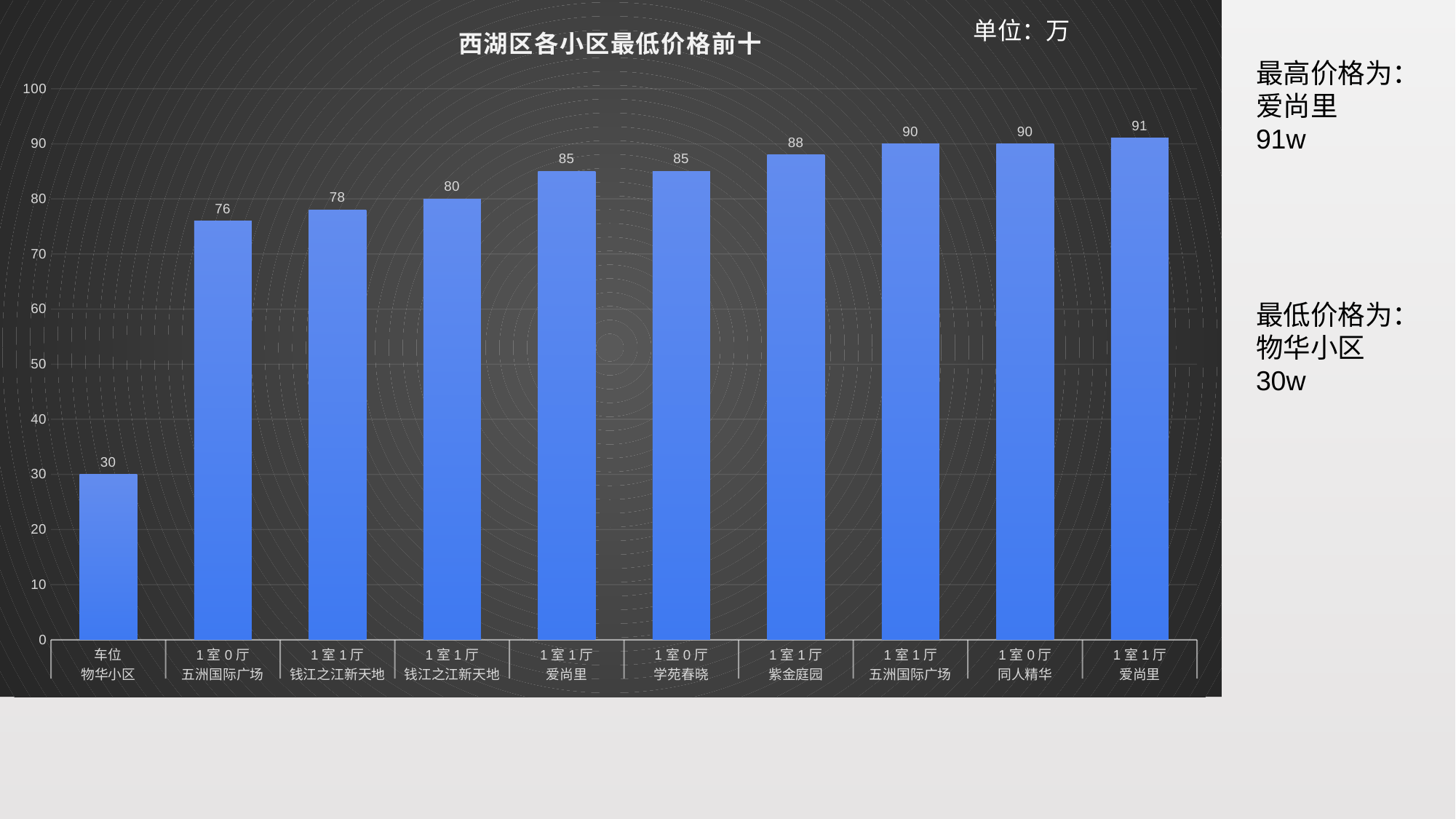

### Chart: 西湖区各小区最低价格前十

| Category |  |
|---|---|
| 车位 | 30.0 |
| 1室0厅 | 76.0 |
| 1室1厅 | 78.0 |
| 1室1厅 | 80.0 |
| 1室1厅 | 85.0 |
| 1室0厅 | 85.0 |
| 1室1厅 | 88.0 |
| 1室1厅 | 90.0 |
| 1室0厅 | 90.0 |
| 1室1厅 | 91.0 |
单位：万
最高价格为：
爱尚里
91w
最低价格为：
物华小区
30w